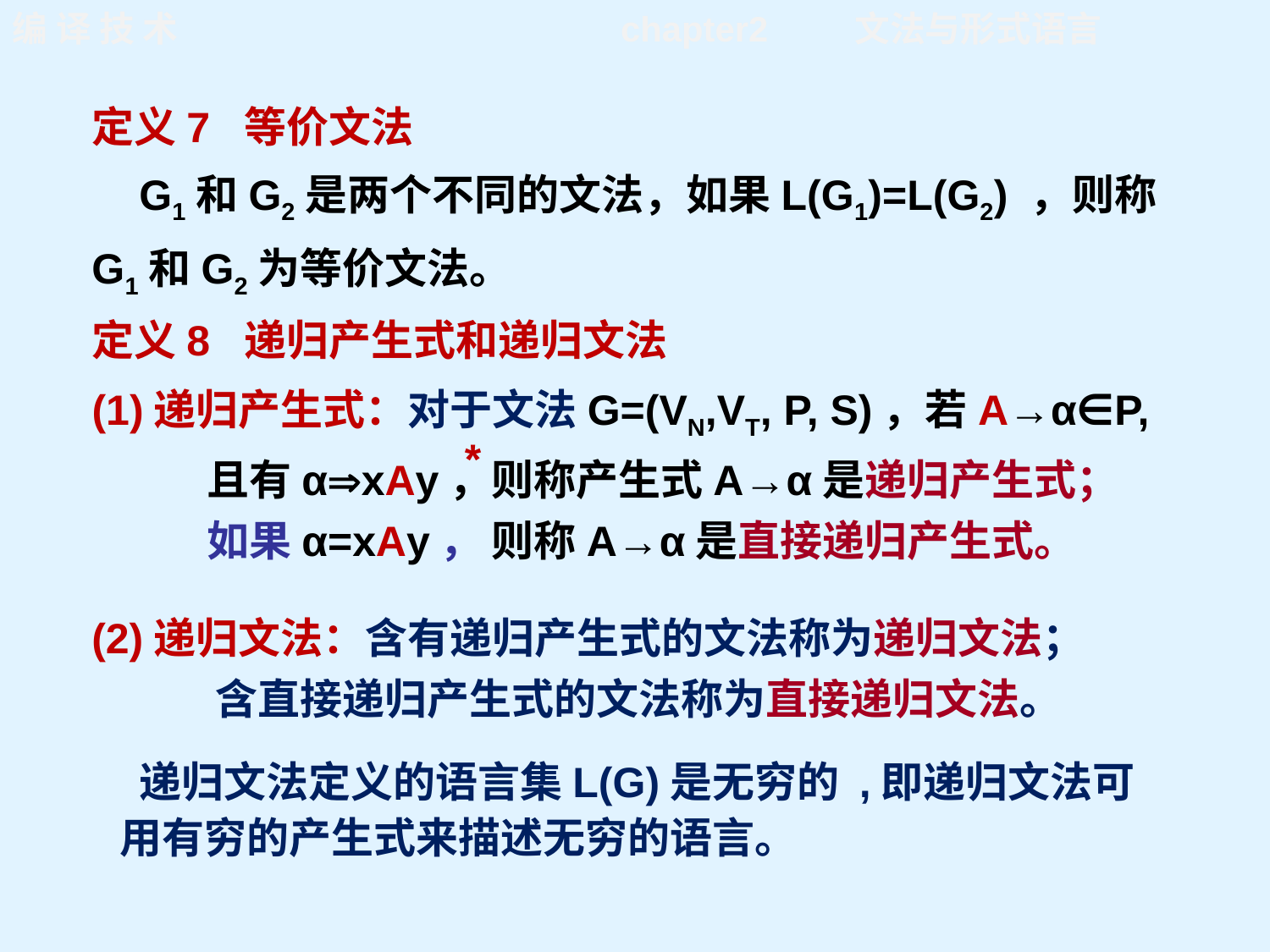

编 译 技 术                                                      chapter2        文法与形式语言
定义7  等价文法
    G1和G2是两个不同的文法，如果L(G1)=L(G2) ，则称
G1和G2为等价文法。
定义8  递归产生式和递归文法
(1)递归产生式：对于文法G=(VN,VT, P, S)，若A→α∈P,
*
           且有α⇒xAy，则称产生式A→α是递归产生式；
           如果α=xAy， 则称A→α是直接递归产生式。
(2)递归文法：含有递归产生式的文法称为递归文法；
             含直接递归产生式的文法称为直接递归文法。
      递归文法定义的语言集L(G)是无穷的 ,即递归文法可用有穷的产生式来描述无穷的语言。